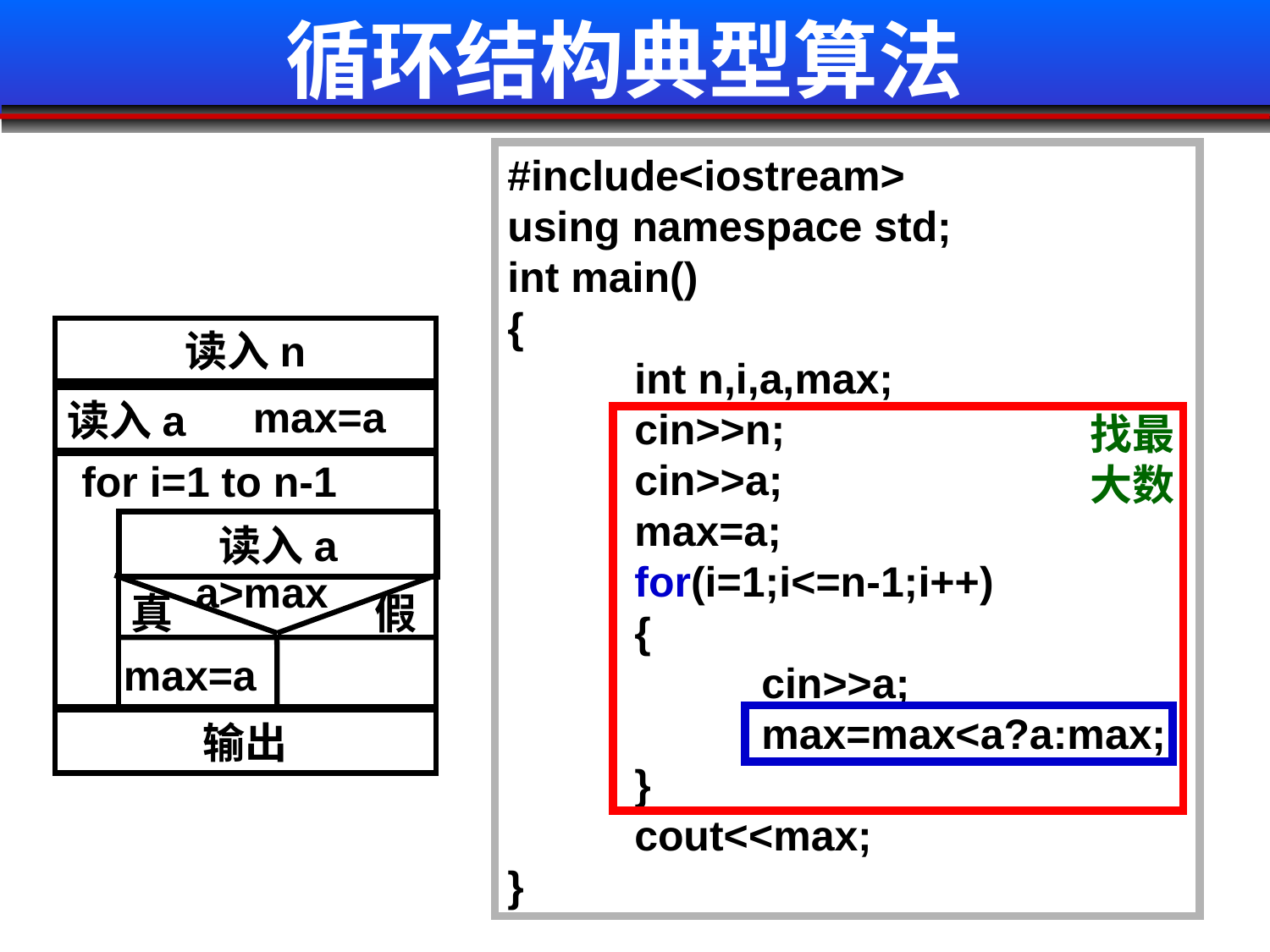

# 循环结构典型算法

#include<iostream>
using namespace std;
int main()
{
	int n,i,a,max;
	cin>>n;
	cin>>a;
	max=a;
	for(i=1;i<=n-1;i++)
	{
		cin>>a;
		max=max<a?a:max;
	}
	cout<<max;
}
读入n
读入a
max=a
找最大数

for i=1 to n-1

读入a
a>max

真
假

max=a

输出